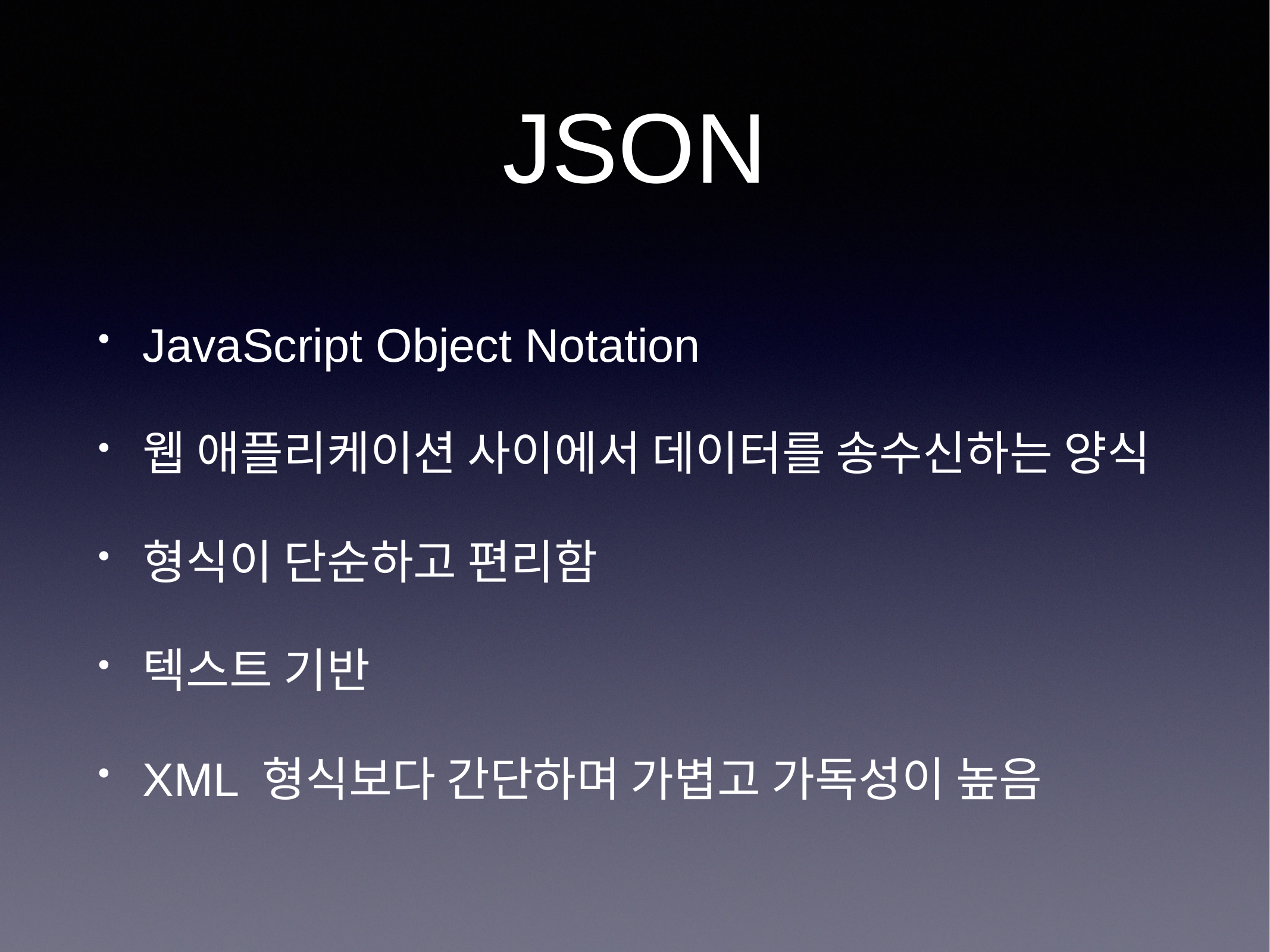

# JSON
JavaScript Object Notation
웹 애플리케이션 사이에서 데이터를 송수신하는 양식
형식이 단순하고 편리함
텍스트 기반
XML 형식보다 간단하며 가볍고 가독성이 높음